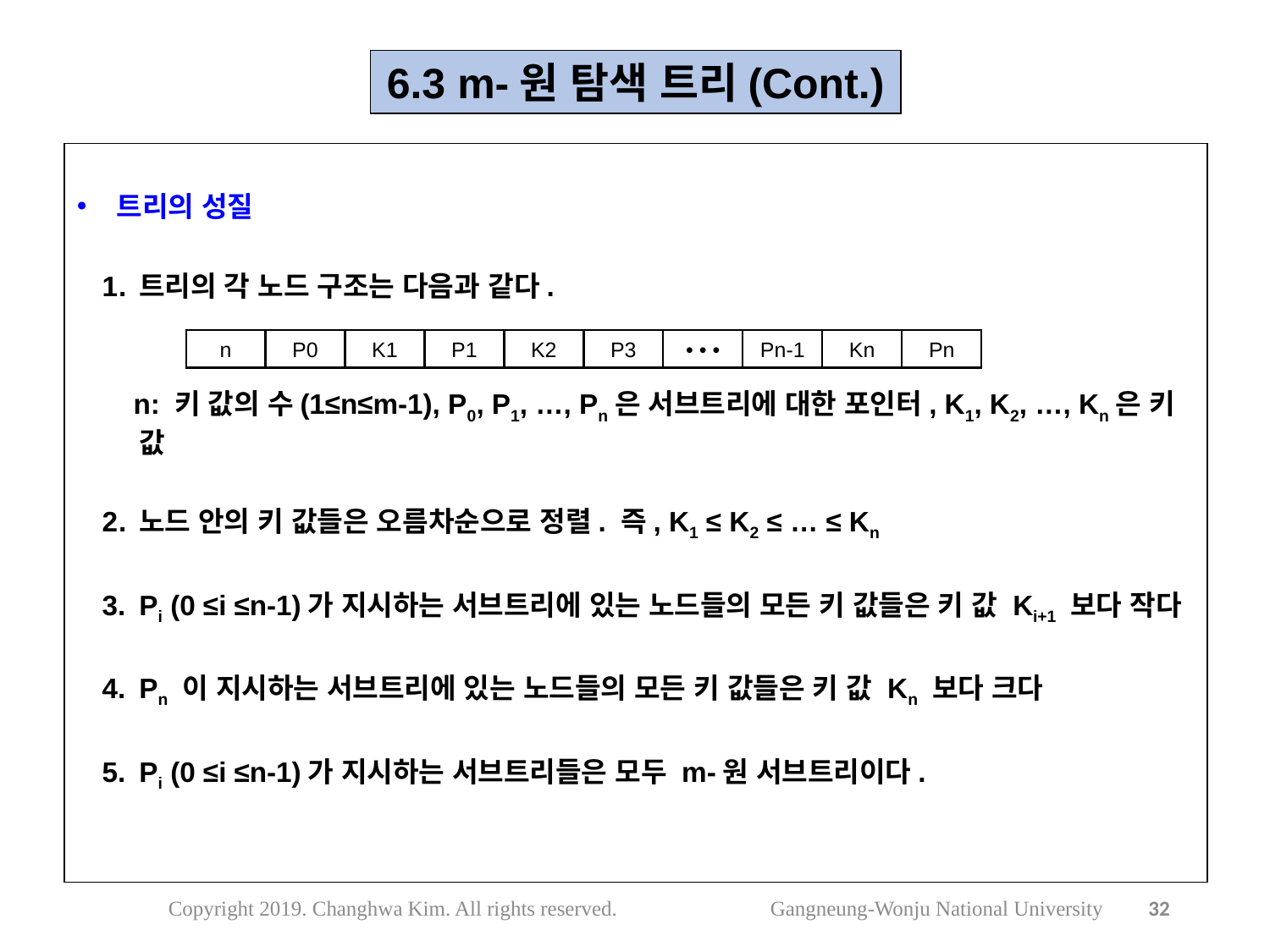

6.3 m-원 탐색 트리(Cont.)

트리의 성질

트리의 각 노드 구조는 다음과 같다.

    n: 키 값의 수(1≤n≤m-1), P0, P1, …, Pn은 서브트리에 대한 포인터, K1, K2, …, Kn은 키 값

노드 안의 키 값들은 오름차순으로 정렬. 즉, K1 ≤ K2 ≤ … ≤ Kn

Pi (0 ≤i ≤n-1)가 지시하는 서브트리에 있는 노드들의 모든 키 값들은 키 값 Ki+1 보다 작다

Pn 이 지시하는 서브트리에 있는 노드들의 모든 키 값들은 키 값 Kn 보다 크다

Pi (0 ≤i ≤n-1)가 지시하는 서브트리들은 모두 m-원 서브트리이다.

n

P0

K1

P1

K2

P3

• • •

Pn-1

Kn

Pn
Copyright 2019. Changhwa Kim. All rights reserved.                             Gangneung-Wonju National University
32
32